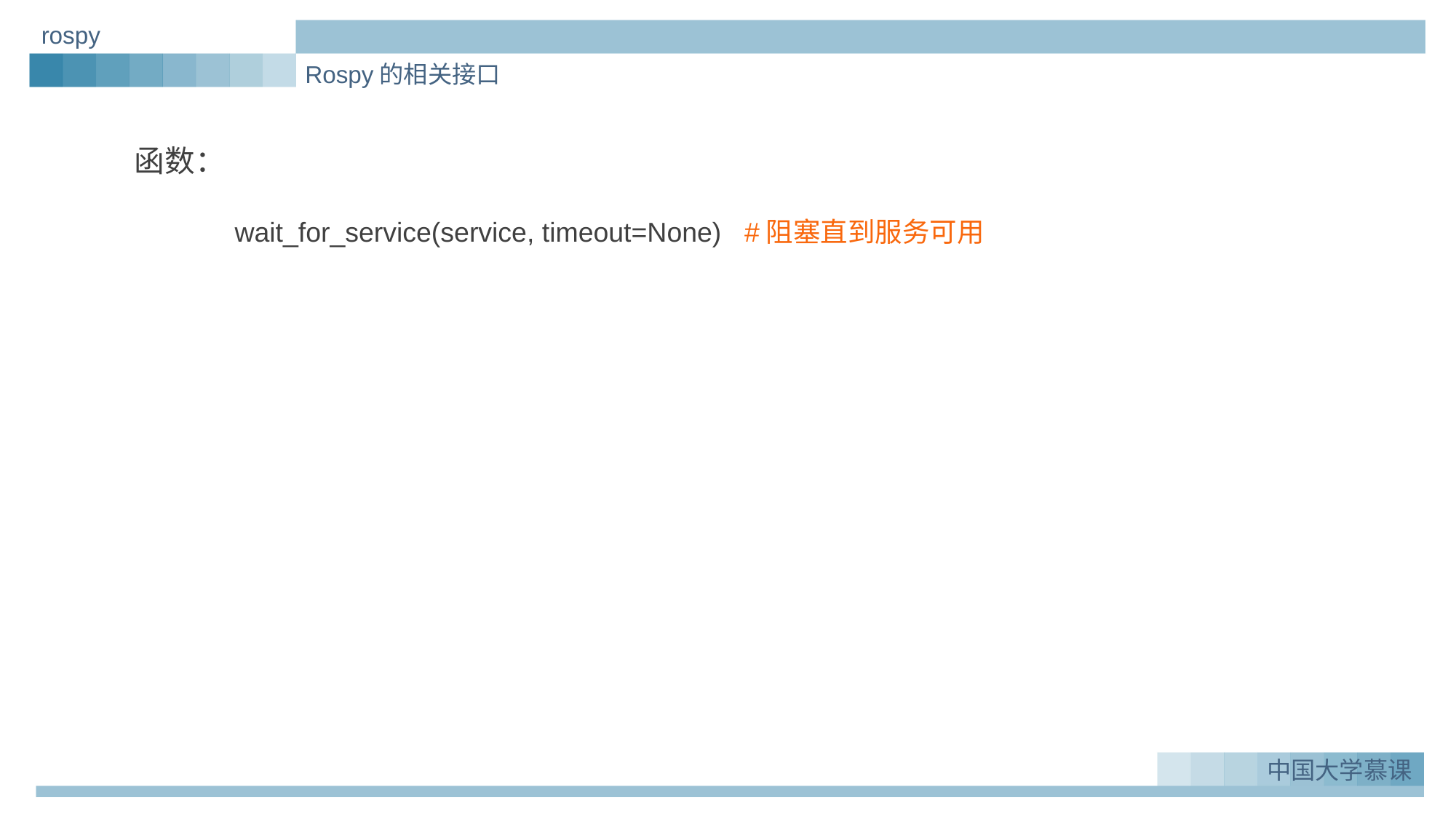

rospy
Rospy的相关接口
函数：
            wait_for_service(service, timeout=None)   #阻塞直到服务可用

中国大学慕课